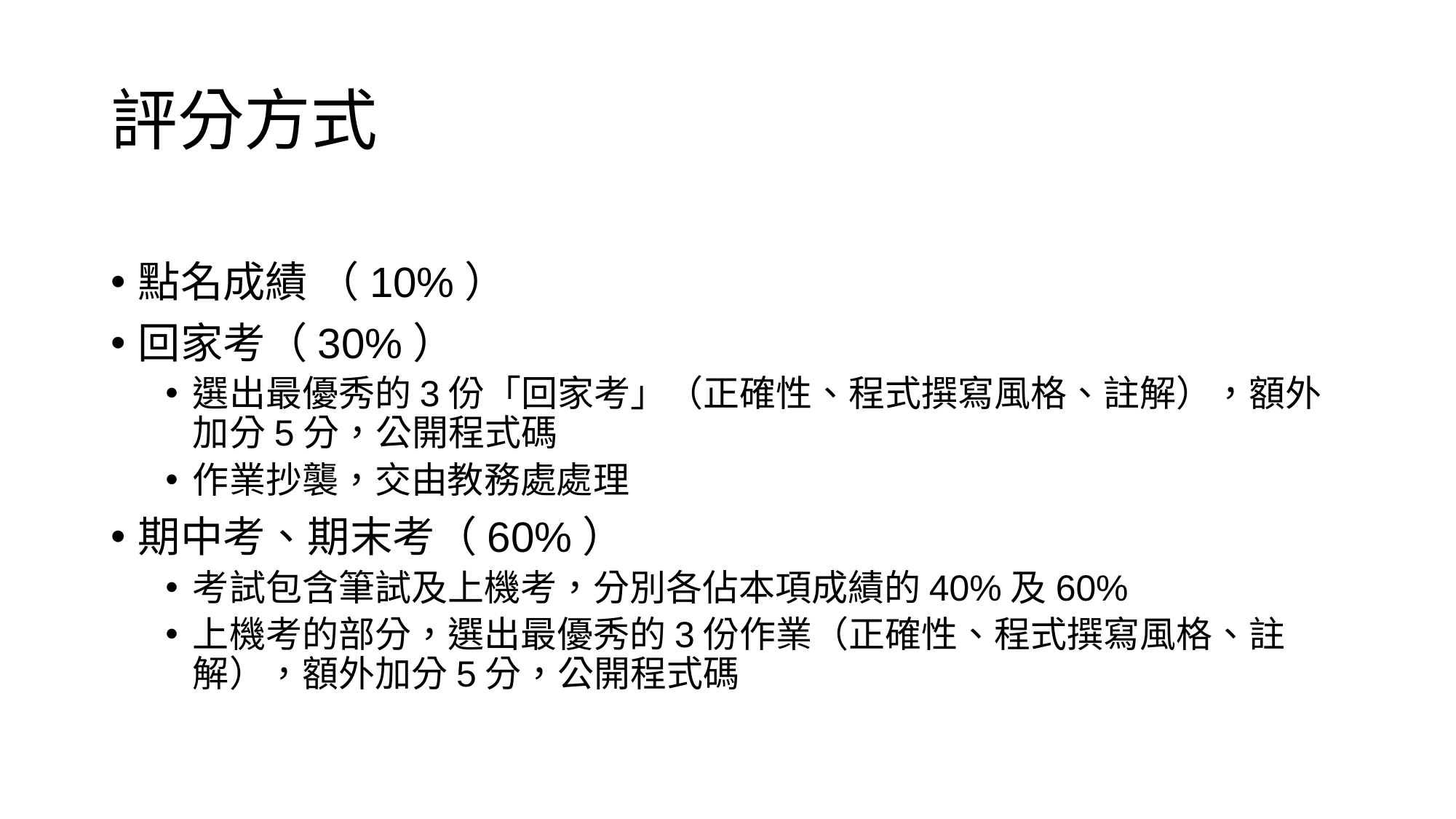

# 評分方式
點名成績 （10%）
回家考（30%）
選出最優秀的3份「回家考」（正確性、程式撰寫風格、註解），額外加分5分，公開程式碼
作業抄襲，交由教務處處理
期中考、期末考（60%）
考試包含筆試及上機考，分別各佔本項成績的40%及60%
上機考的部分，選出最優秀的3份作業（正確性、程式撰寫風格、註解），額外加分5分，公開程式碼